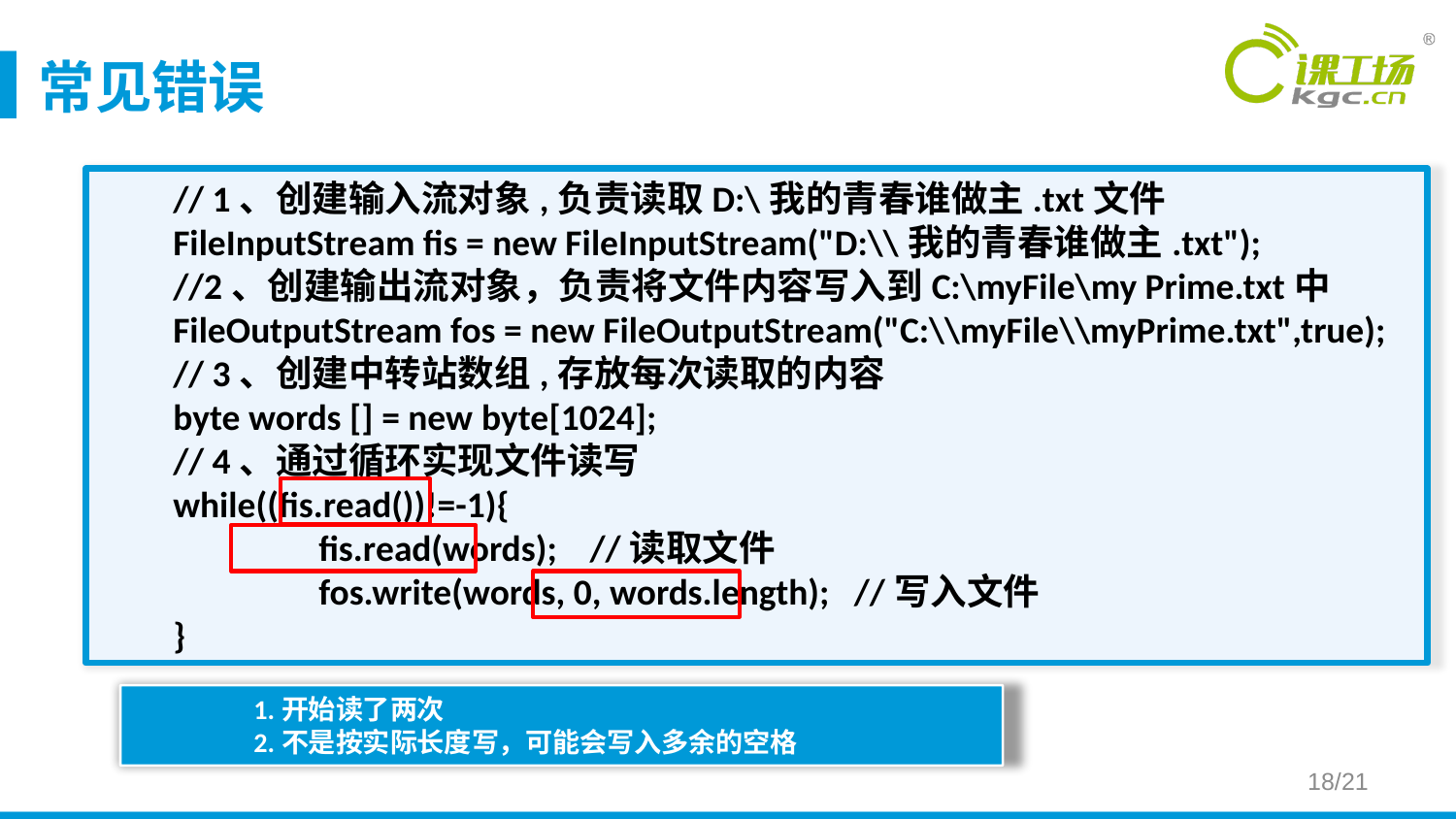

# 常见错误
// 1、创建输入流对象,负责读取D:\我的青春谁做主.txt文件
FileInputStream fis = new FileInputStream("D:\\我的青春谁做主.txt");
//2、创建输出流对象，负责将文件内容写入到C:\myFile\my Prime.txt中
FileOutputStream fos = new FileOutputStream("C:\\myFile\\myPrime.txt",true);
// 3、创建中转站数组,存放每次读取的内容
byte words [] = new byte[1024];
// 4、通过循环实现文件读写
while((fis.read())!=-1){
	fis.read(words);    //读取文件
	fos.write(words, 0, words.length);   //写入文件
}

1.开始读了两次
2.不是按实际长度写，可能会写入多余的空格
18/21